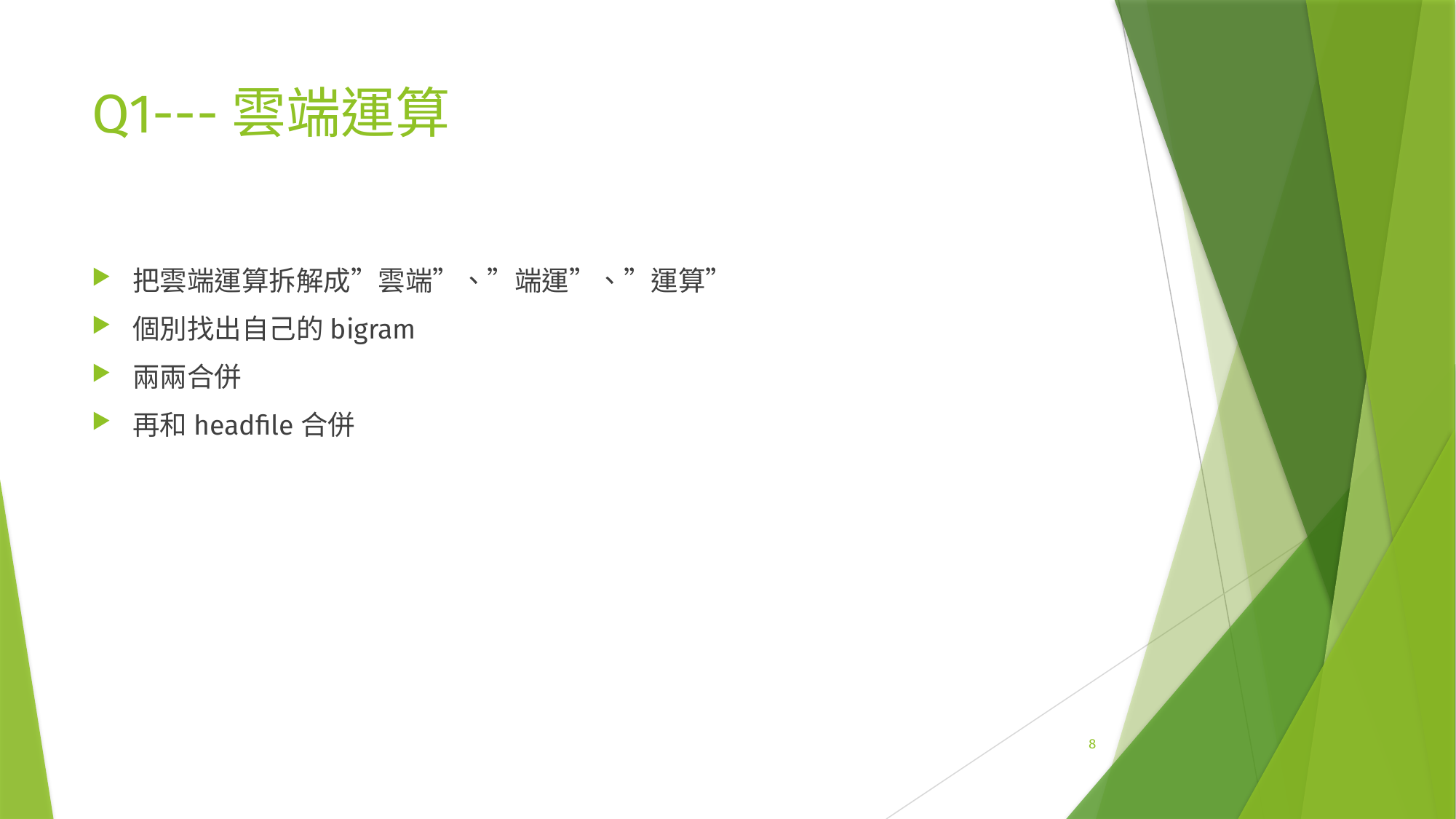

# Q1---雲端運算
把雲端運算拆解成”雲端”、”端運”、”運算”
個別找出自己的bigram
兩兩合併
再和headfile合併
8